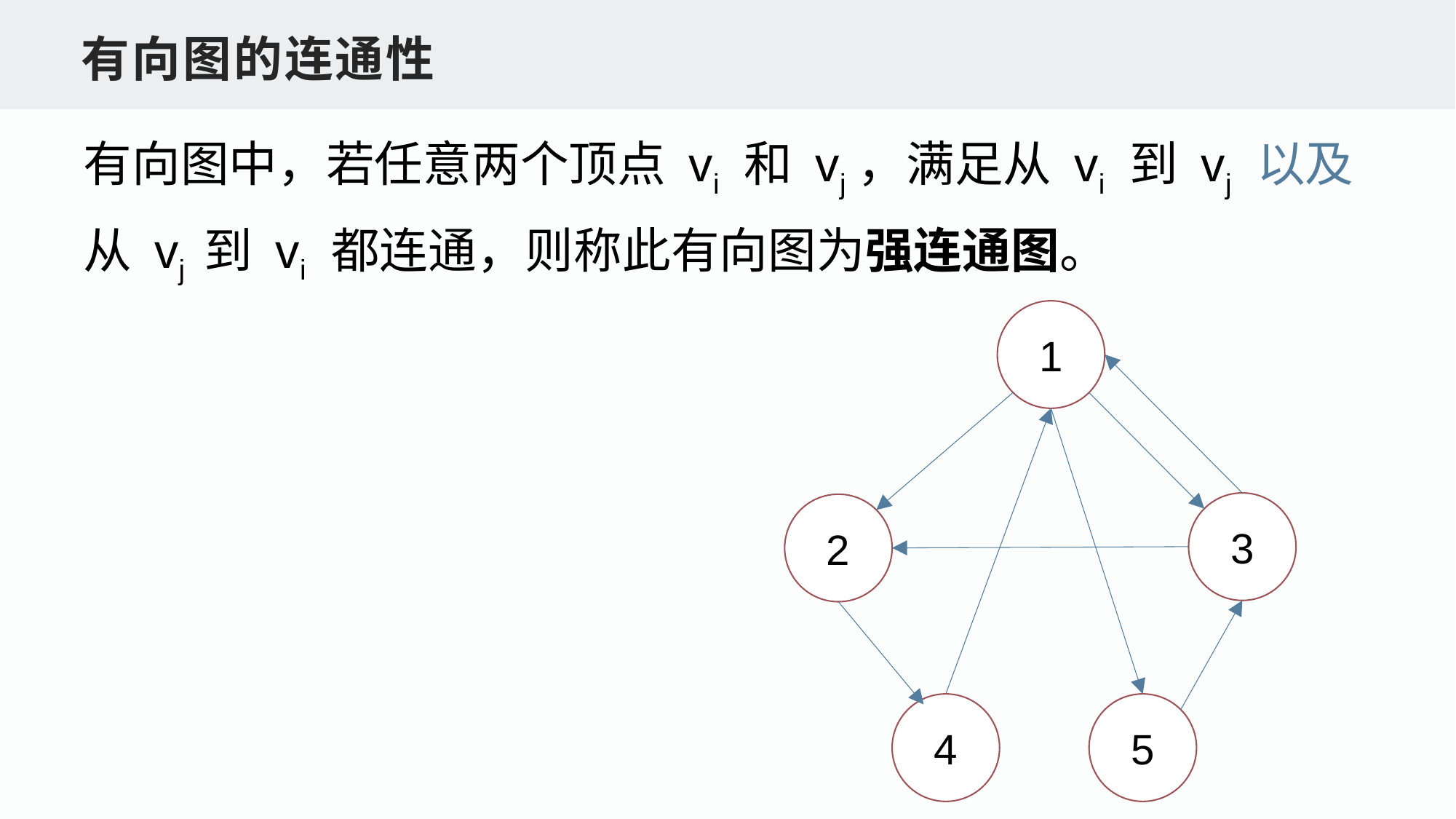

有向图的连通性
有向图中，若任意两个顶点 vi 和 vj，满足从 vi 到 vj 以及从 vj 到 vi 都连通，则称此有向图为强连通图。
1
3
2
4
5
8